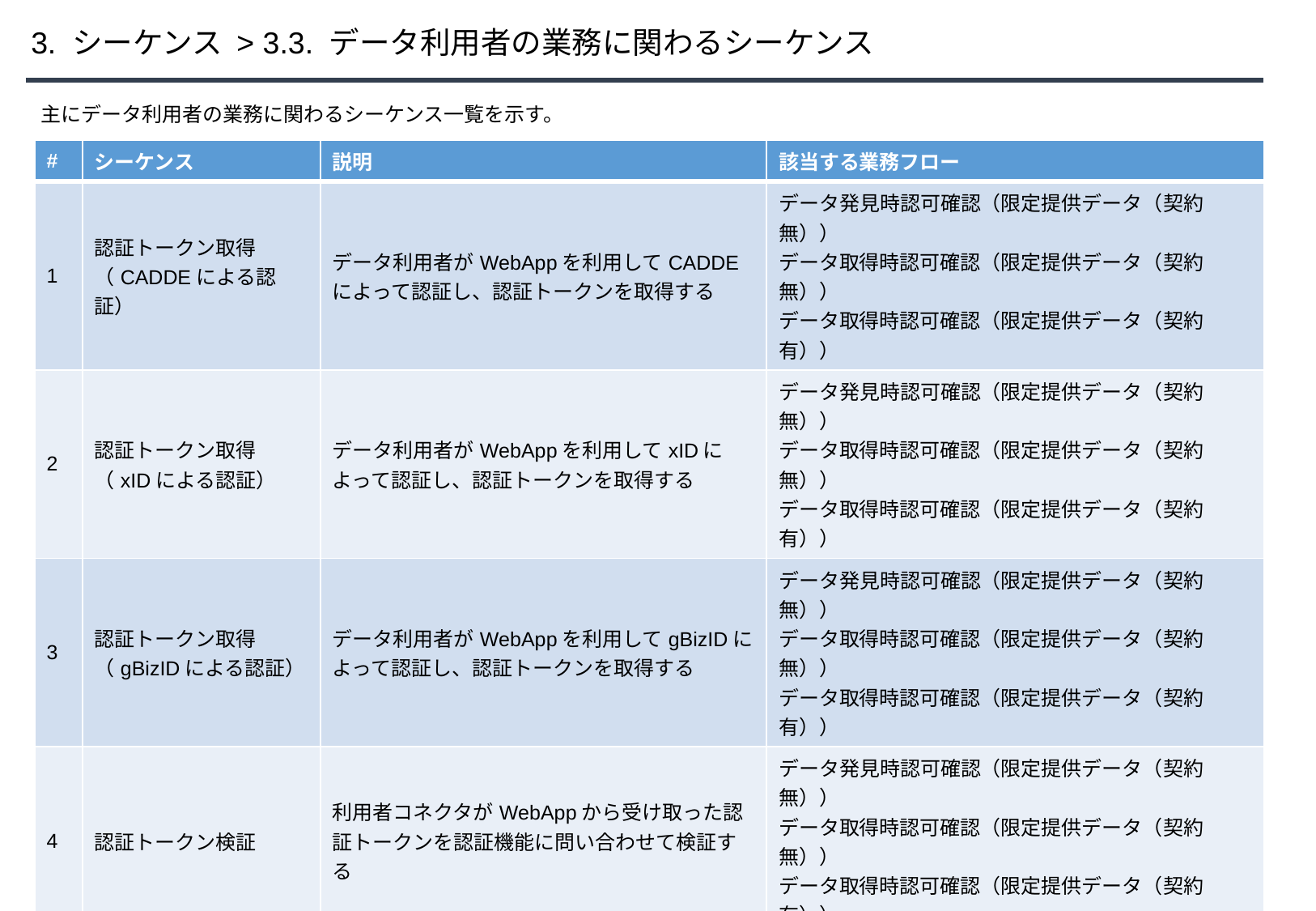

# 3. シーケンス > 3.3. データ利用者の業務に関わるシーケンス
主にデータ利用者の業務に関わるシーケンス一覧を示す。
| # | シーケンス | 説明 | 該当する業務フロー |
| --- | --- | --- | --- |
| 1 | 認証トークン取得 （CADDEによる認証） | データ利用者がWebAppを利用してCADDEによって認証し、認証トークンを取得する | データ発見時認可確認（限定提供データ（契約無）） データ取得時認可確認（限定提供データ（契約無）） データ取得時認可確認（限定提供データ（契約有）） |
| 2 | 認証トークン取得 （xIDによる認証） | データ利用者がWebAppを利用してxIDによって認証し、認証トークンを取得する | データ発見時認可確認（限定提供データ（契約無）） データ取得時認可確認（限定提供データ（契約無）） データ取得時認可確認（限定提供データ（契約有）） |
| 3 | 認証トークン取得 （gBizIDによる認証） | データ利用者がWebAppを利用してgBizIDによって認証し、認証トークンを取得する | データ発見時認可確認（限定提供データ（契約無）） データ取得時認可確認（限定提供データ（契約無）） データ取得時認可確認（限定提供データ（契約有）） |
| 4 | 認証トークン検証 | 利用者コネクタがWebAppから受け取った認証トークンを認証機能に問い合わせて検証する | データ発見時認可確認（限定提供データ（契約無）） データ取得時認可確認（限定提供データ（契約無）） データ取得時認可確認（限定提供データ（契約有）） |
| 5 | 認可トークン取得 | 認可機能が認証トークンを認証機能に問い合わせて認可トークンに交換する | データ発見時認可確認（限定提供データ（契約無）） データ取得時認可確認（限定提供データ（契約無）） データ取得時認可確認（限定提供データ（契約有）） |
| 6 | 認可確認 | 提供者コネクタが認可トークンを認可機能に渡して認可を確認する | データ発見時認可確認（限定提供データ（契約無）） データ取得時認可確認（限定提供データ（契約無）） データ取得時認可確認（限定提供データ（契約有）） |